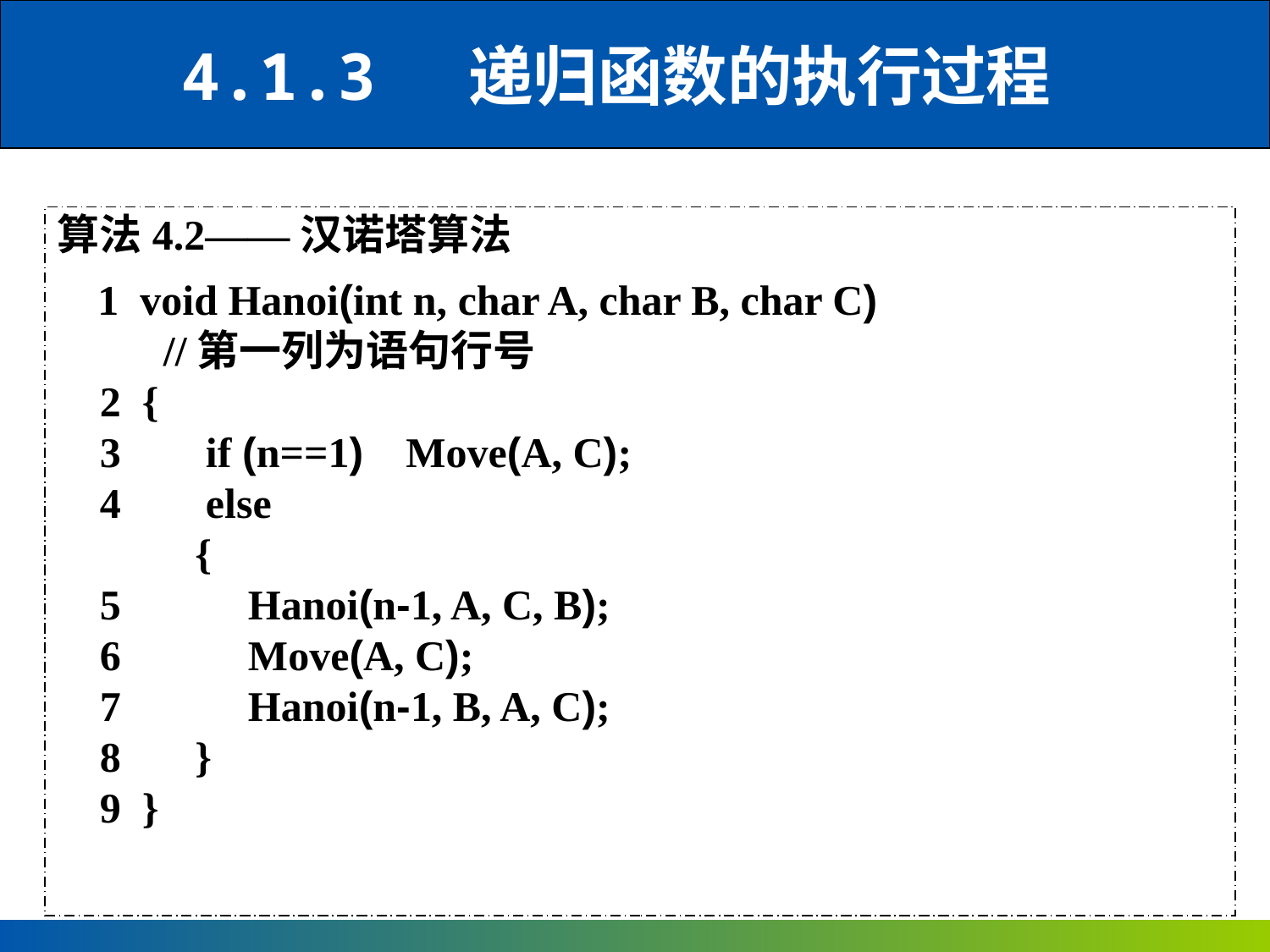

4.1.3  递归函数的执行过程
算法4.2——汉诺塔算法
     1  void Hanoi(int n, char A, char B, char C)
          //第一列为语句行号
    2  {
    3        if (n==1)    Move(A, C);
    4        else
             {
    5            Hanoi(n-1, A, C, B);
    6            Move(A, C);
    7            Hanoi(n-1, B, A, C);
    8       }
    9  }